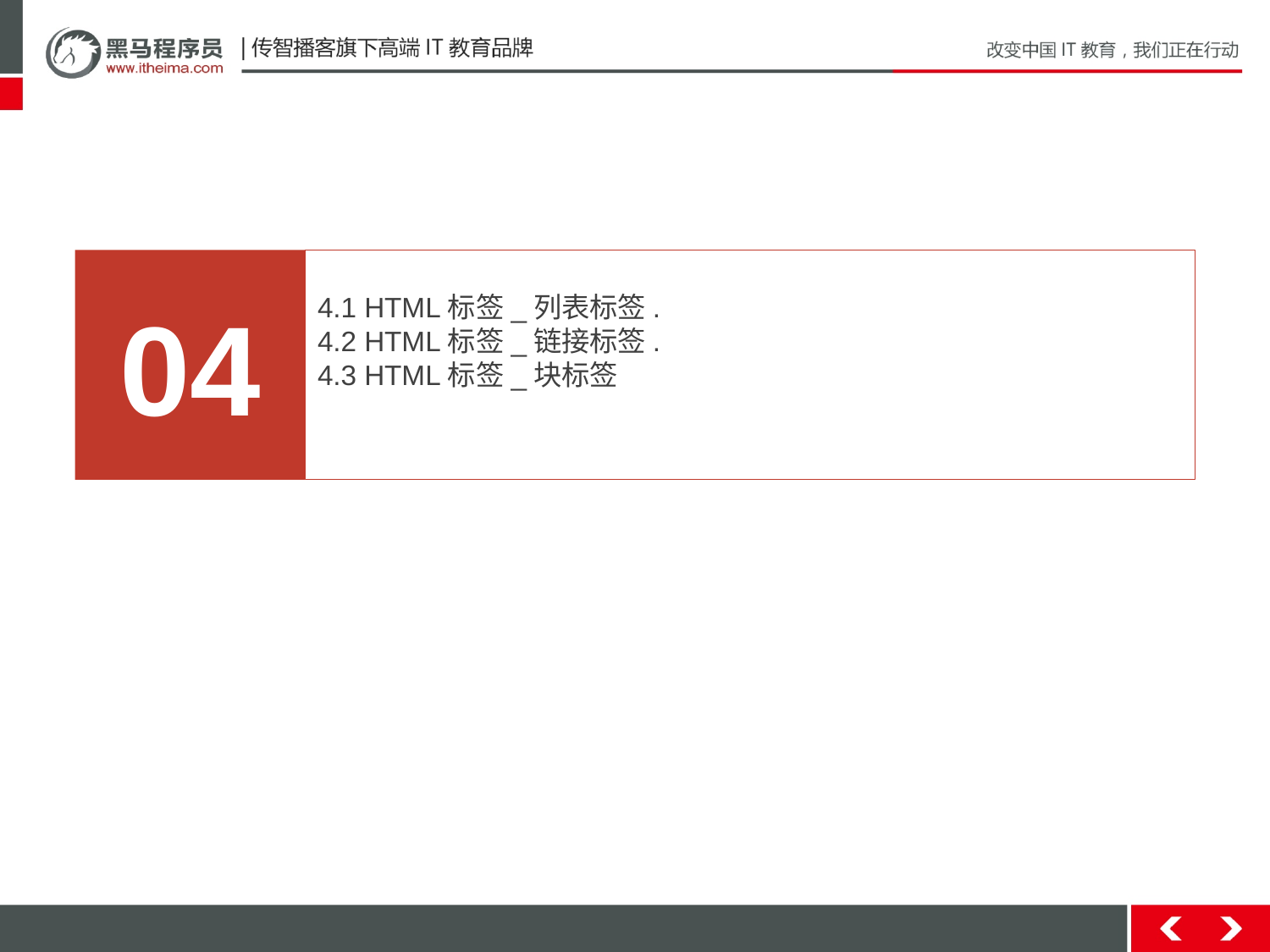

04

4.1 HTML标签_列表标签.
4.2 HTML标签_链接标签.
4.3 HTML标签_块标签